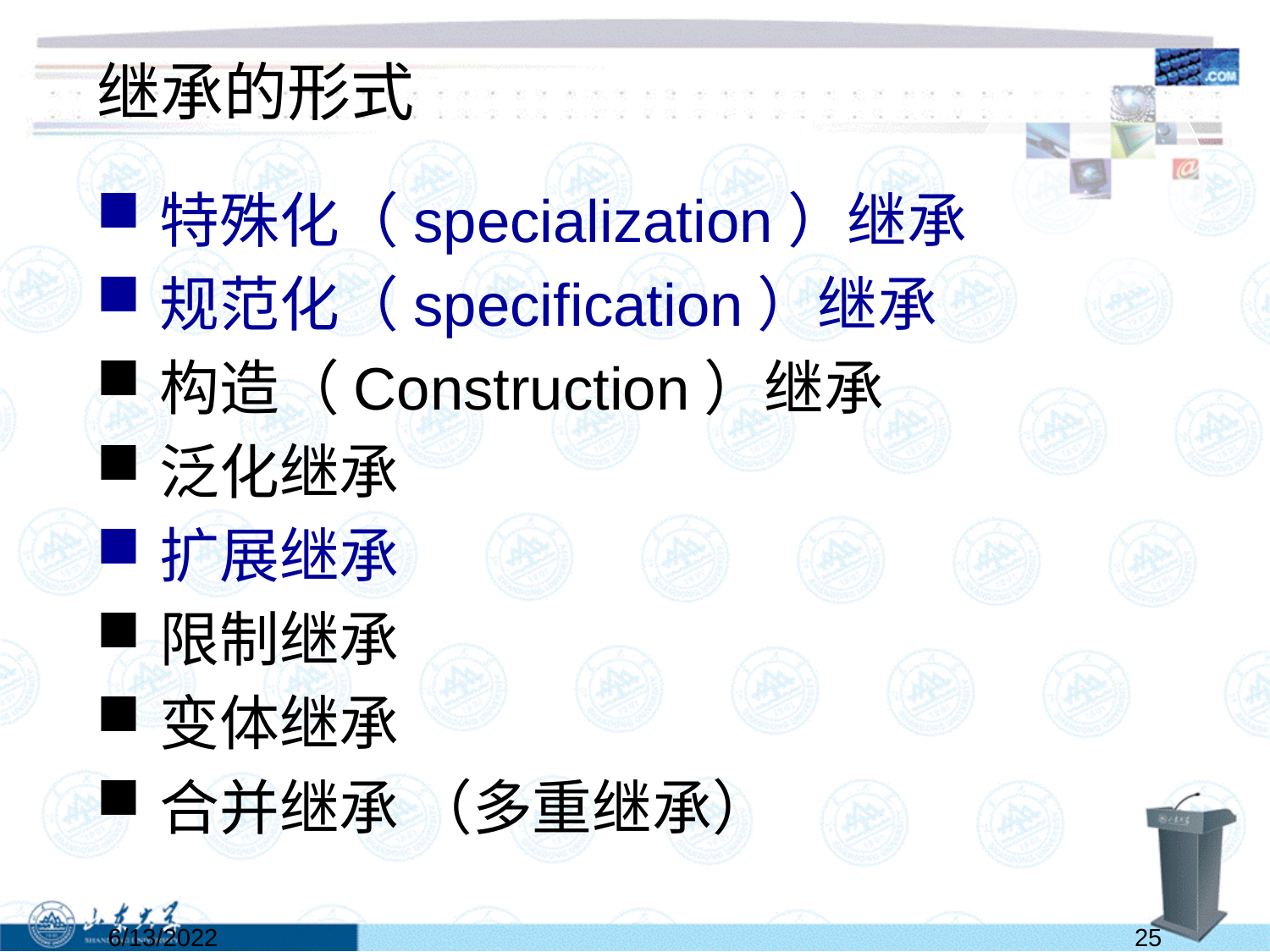

# 继承的形式
特殊化（specialization）继承
规范化（specification）继承
构造（Construction）继承
泛化继承
扩展继承
限制继承
变体继承
合并继承 （多重继承）
6/13/2022
25